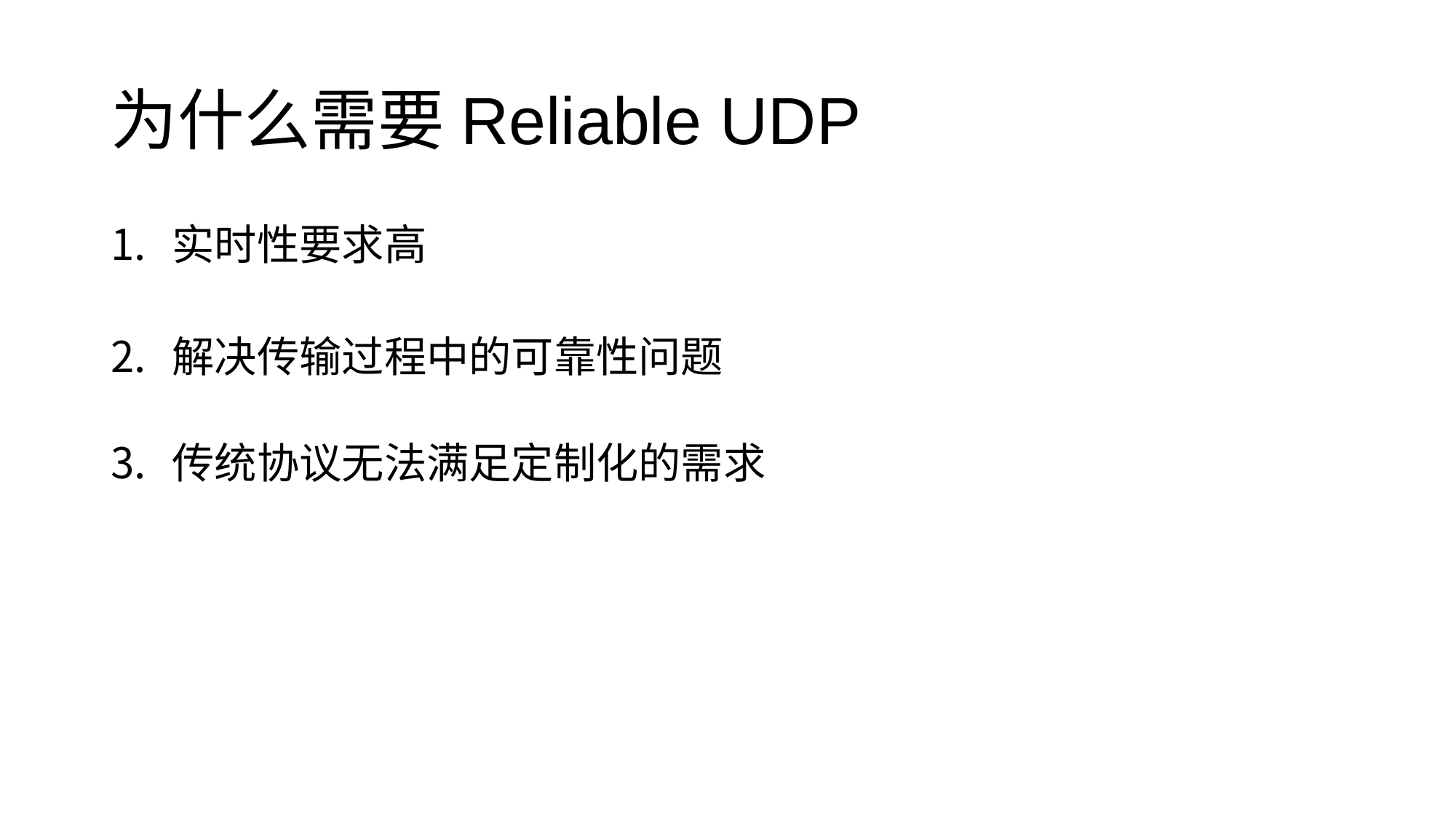

# 为什么需要Reliable UDP
实时性要求高
解决传输过程中的可靠性问题
传统协议无法满足定制化的需求